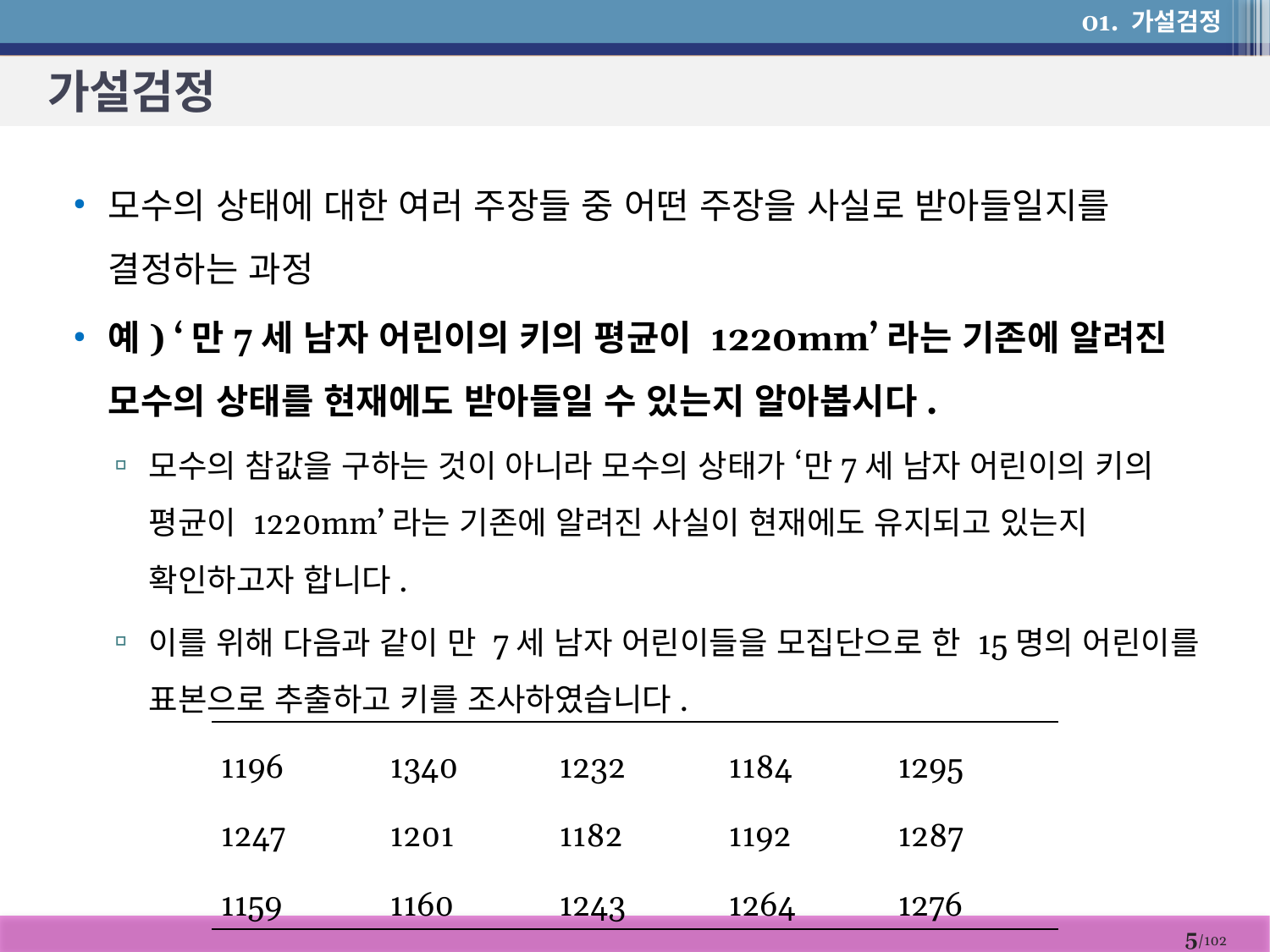

01. 가설검정
# 가설검정
모수의 상태에 대한 여러 주장들 중 어떤 주장을 사실로 받아들일지를 결정하는 과정
예) ‘만7세 남자 어린이의 키의 평균이 1220mm’라는 기존에 알려진 모수의 상태를 현재에도 받아들일 수 있는지 알아봅시다.
모수의 참값을 구하는 것이 아니라 모수의 상태가 ‘만7세 남자 어린이의 키의 평균이 1220mm’라는 기존에 알려진 사실이 현재에도 유지되고 있는지 확인하고자 합니다.
이를 위해 다음과 같이 만 7세 남자 어린이들을 모집단으로 한 15명의 어린이를 표본으로 추출하고 키를 조사하였습니다.
| 1196 | 1340 | 1232 | 1184 | 1295 |
| --- | --- | --- | --- | --- |
| 1247 | 1201 | 1182 | 1192 | 1287 |
| 1159 | 1160 | 1243 | 1264 | 1276 |